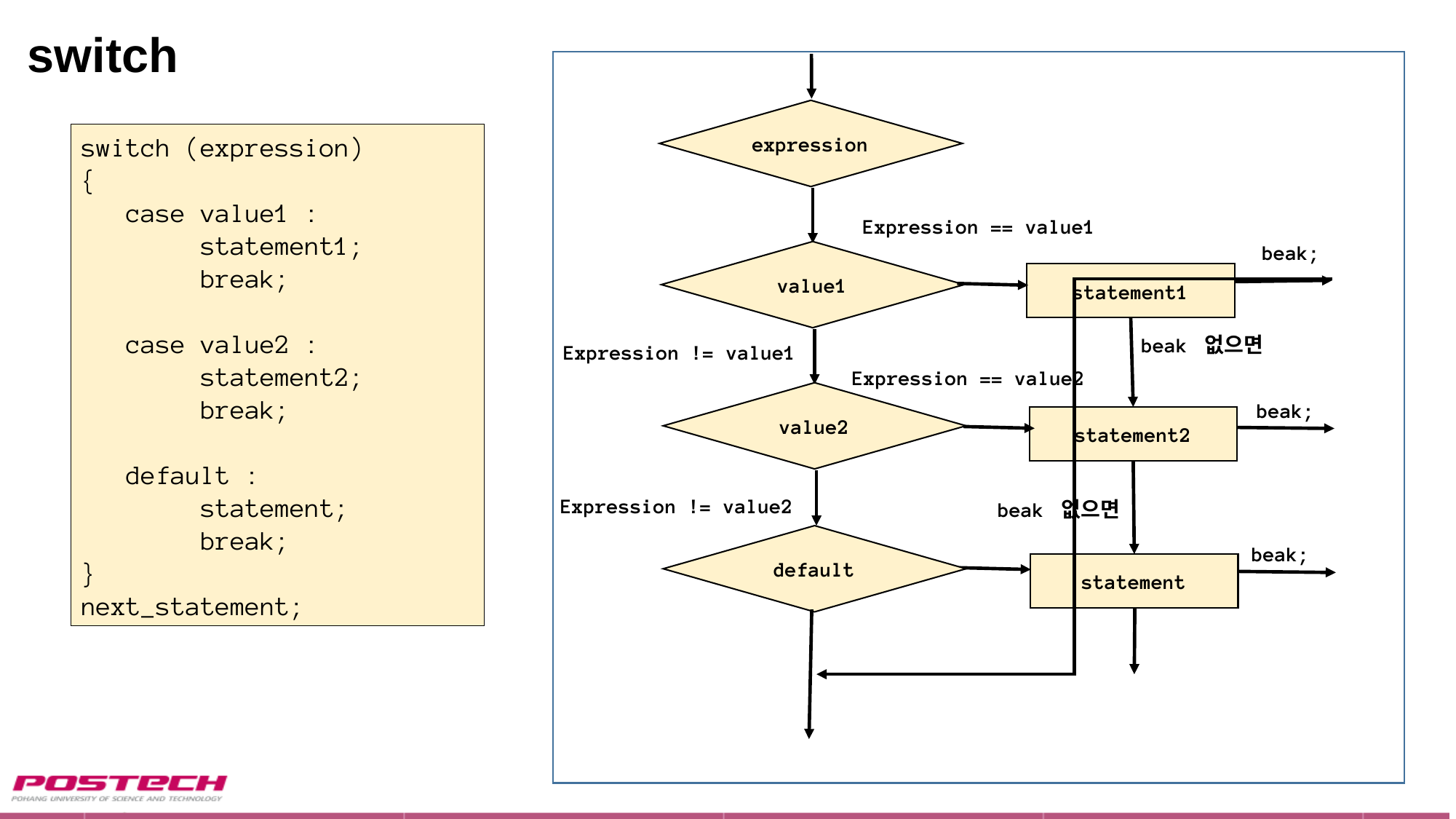

# switch

expression
switch (expression)
{
   case value1 :
        statement1;
        break;

   case value2 :
        statement2;
        break;

   default :
        statement;
        break;
}
next_statement;
Expression == value1
beak;
value1
statement1
beak 없으면
Expression != value1
Expression == value2
value2
beak;
statement2
Expression != value2
beak 없으면
default
beak;
statement